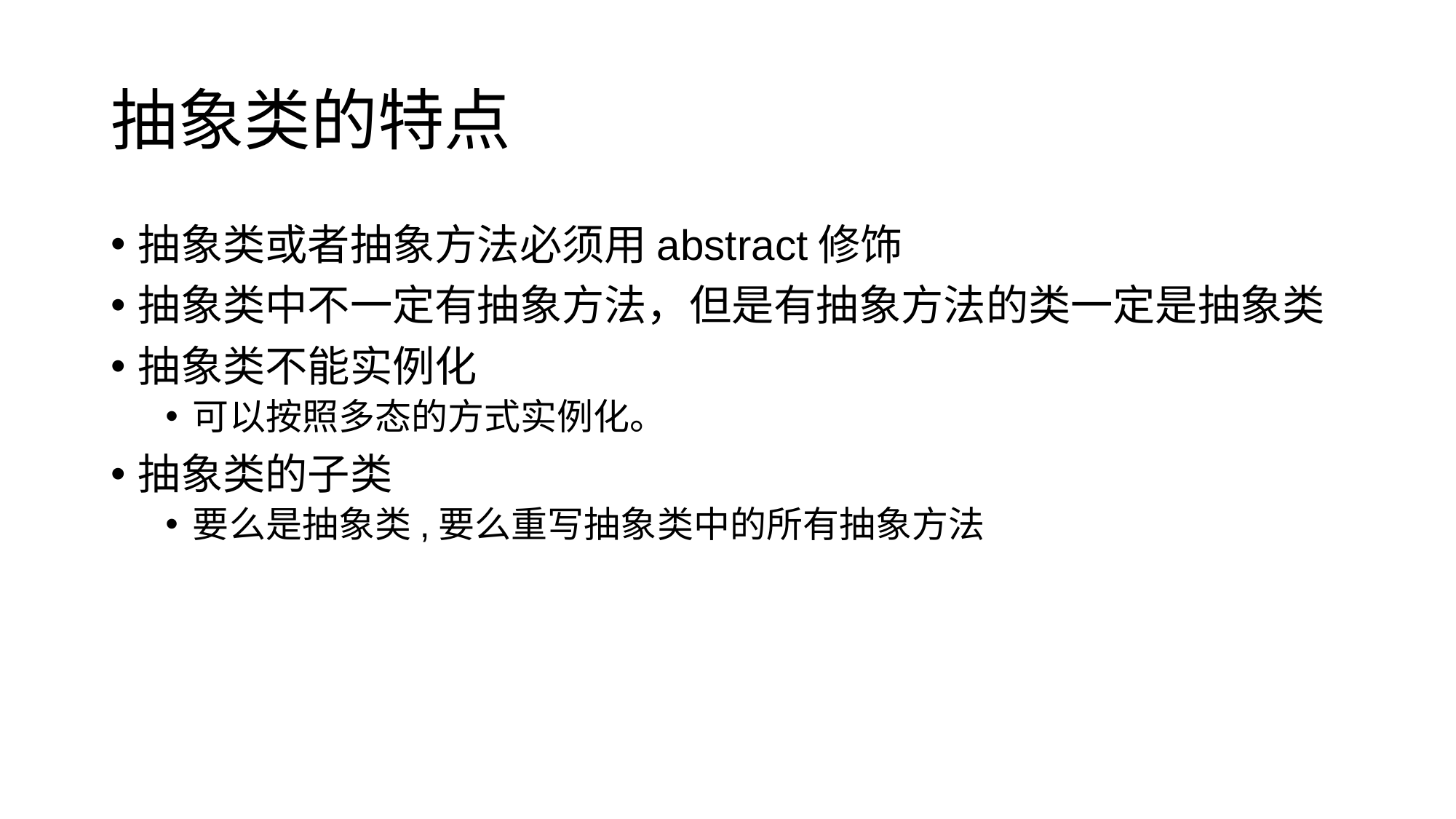

# 抽象类的特点
抽象类或者抽象方法必须用abstract修饰
抽象类中不一定有抽象方法，但是有抽象方法的类一定是抽象类
抽象类不能实例化
可以按照多态的方式实例化。
抽象类的子类
要么是抽象类,要么重写抽象类中的所有抽象方法